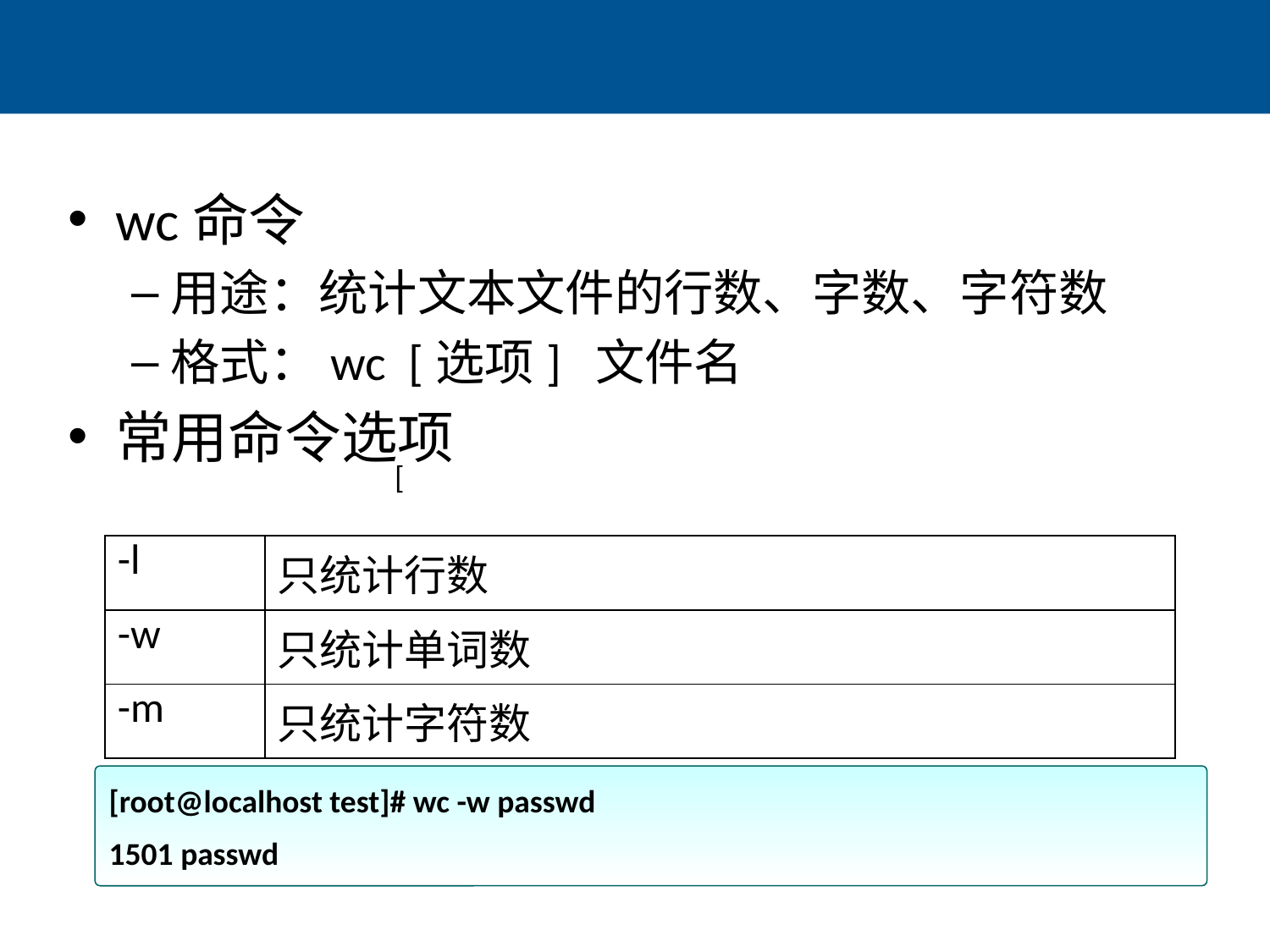

#
wc命令
用途：统计文本文件的行数、字数、字符数
格式：wc  [选项]  文件名
常用命令选项

[
| -l | 只统计行数 |
| --- | --- |
| -w | 只统计单词数 |
| -m | 只统计字符数 |
[root@localhost test]# wc -w passwd
1501 passwd